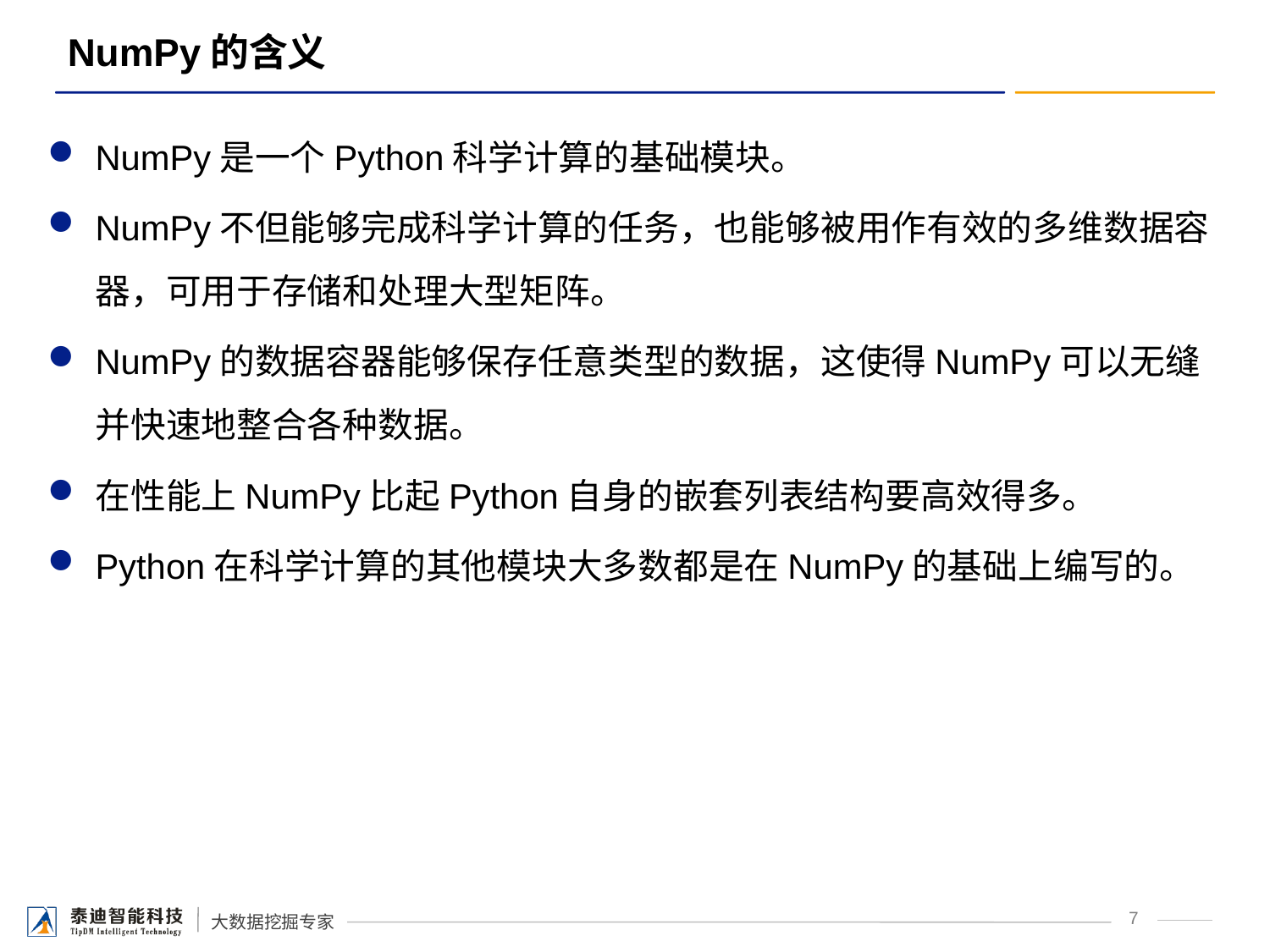

# NumPy的含义
NumPy是一个Python科学计算的基础模块。
NumPy不但能够完成科学计算的任务，也能够被用作有效的多维数据容器，可用于存储和处理大型矩阵。
NumPy的数据容器能够保存任意类型的数据，这使得NumPy可以无缝并快速地整合各种数据。
在性能上NumPy比起Python自身的嵌套列表结构要高效得多。
Python在科学计算的其他模块大多数都是在NumPy的基础上编写的。